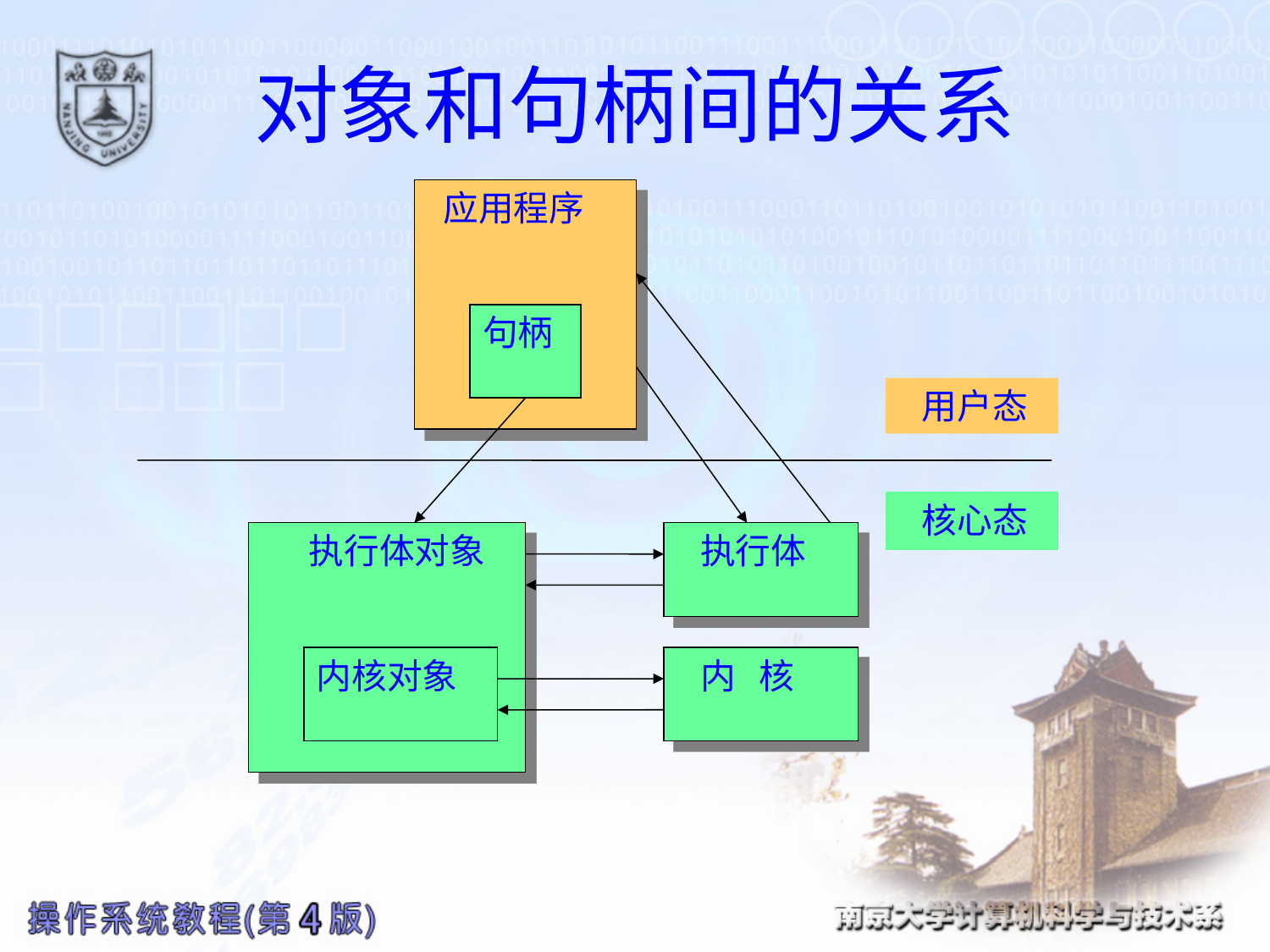

# 对象和句柄间的关系
 应用程序

句柄

  用户态

  核心态
     执行体对象

  执行体

内核对象
  内   核